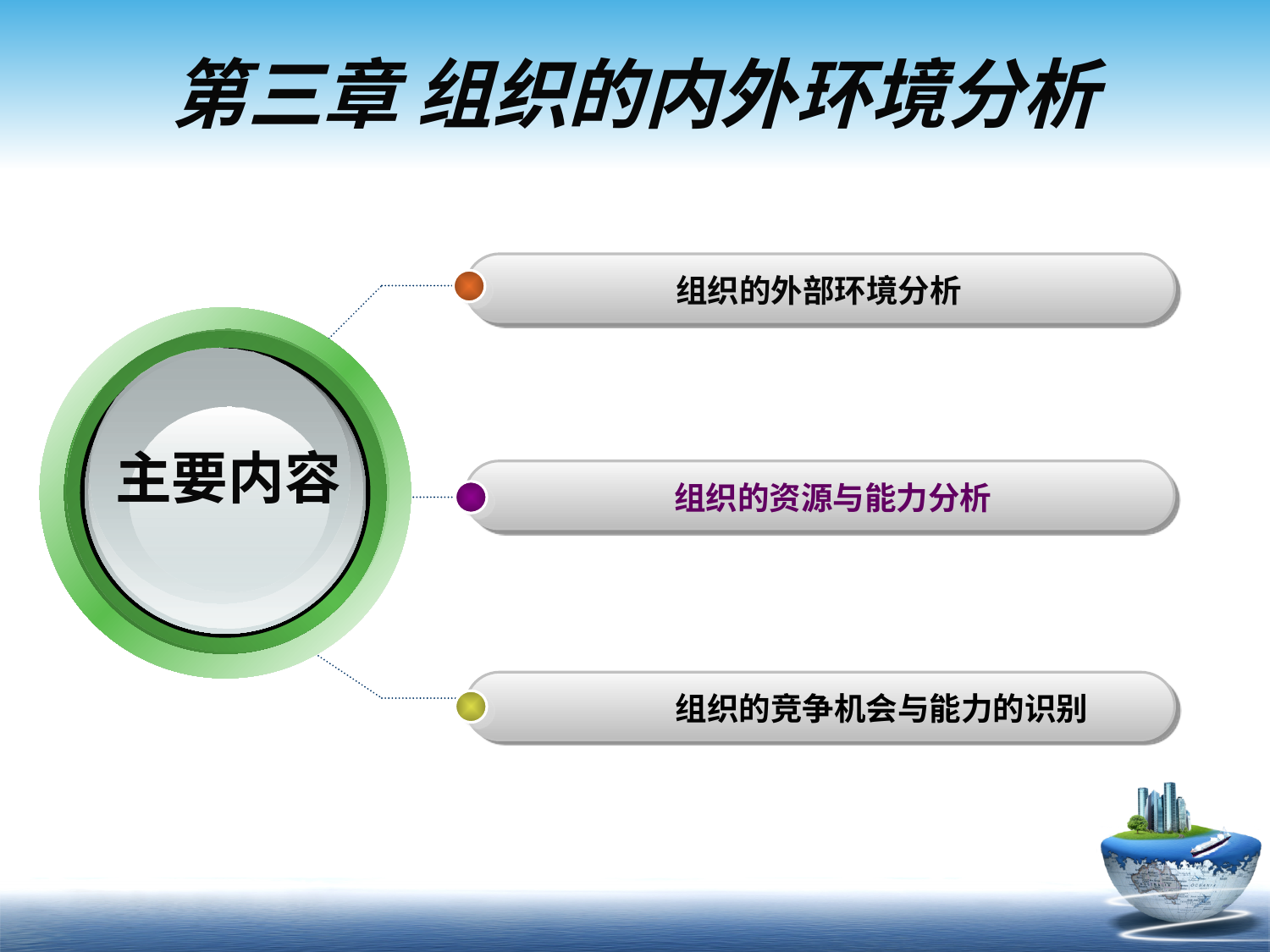

# 第三章 组织的内外环境分析

组织的外部环境分析

主要内容

组织的资源与能力分析

组织的竞争机会与能力的识别